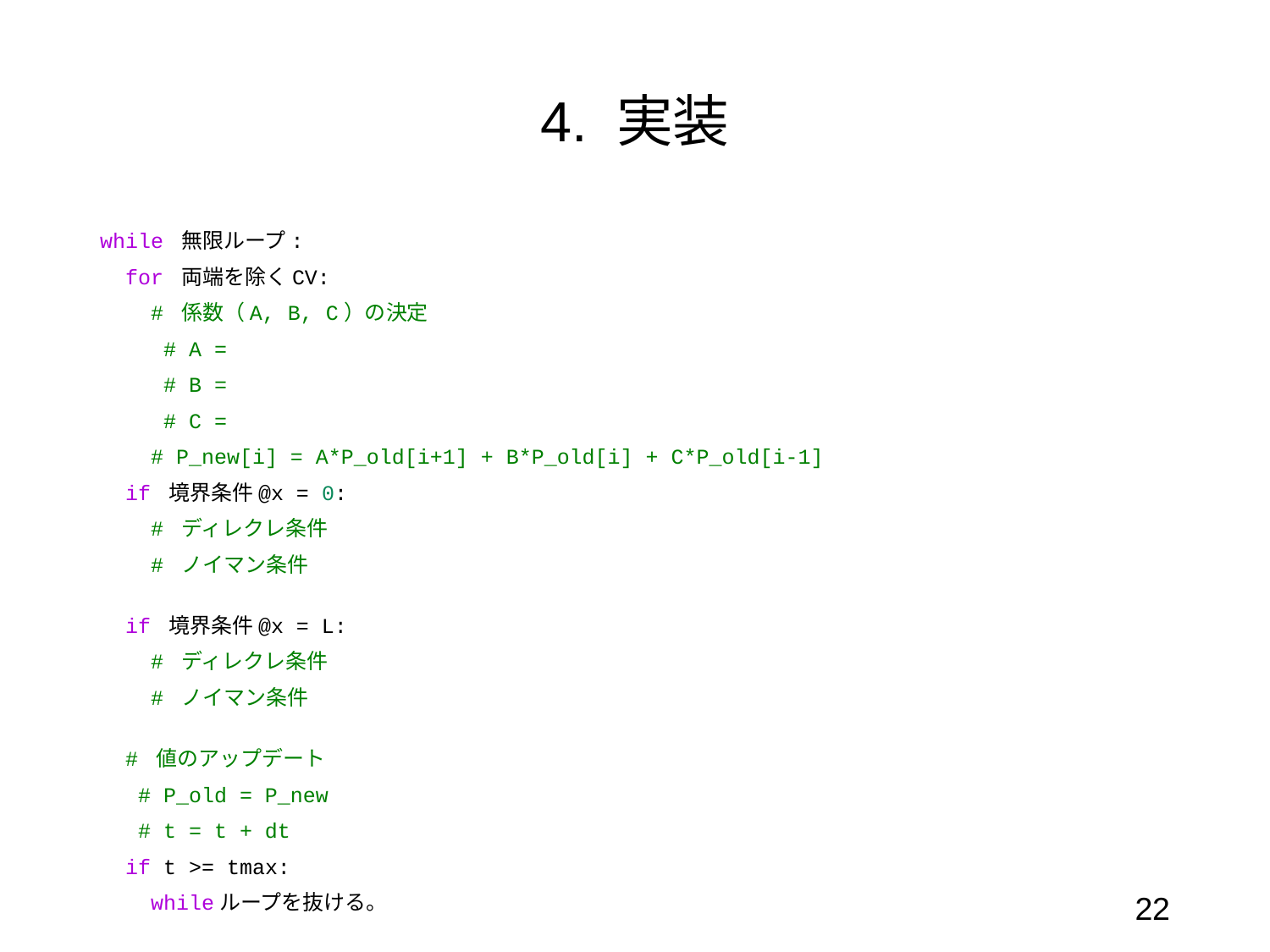

# 4. 実装
while 無限ループ:
  for 両端を除くCV:
    # 係数（A, B, C）の決定
     # A =
     # B =
     # C =
    # P_new[i] = A*P_old[i+1] + B*P_old[i] + C*P_old[i-1]
  if 境界条件@x = 0:
    # ディレクレ条件
    # ノイマン条件
  if 境界条件@x = L:
    # ディレクレ条件
    # ノイマン条件
  # 値のアップデート
   # P_old = P_new
   # t = t + dt
  if t >= tmax:
    whileループを抜ける。
22